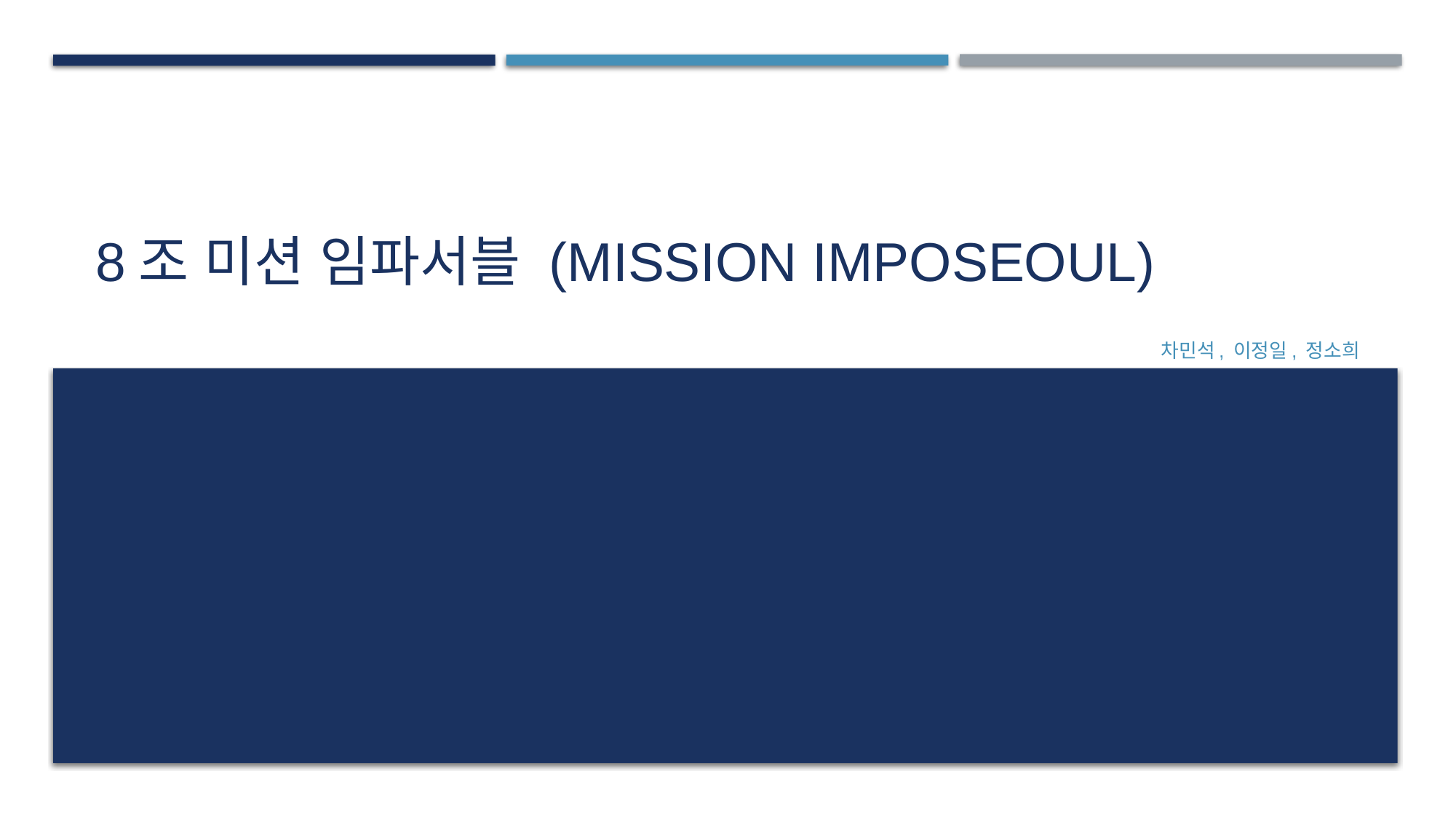

# 8조 미션 임파서블 (Mission Imposeoul)

 차민석, 이정일, 정소희